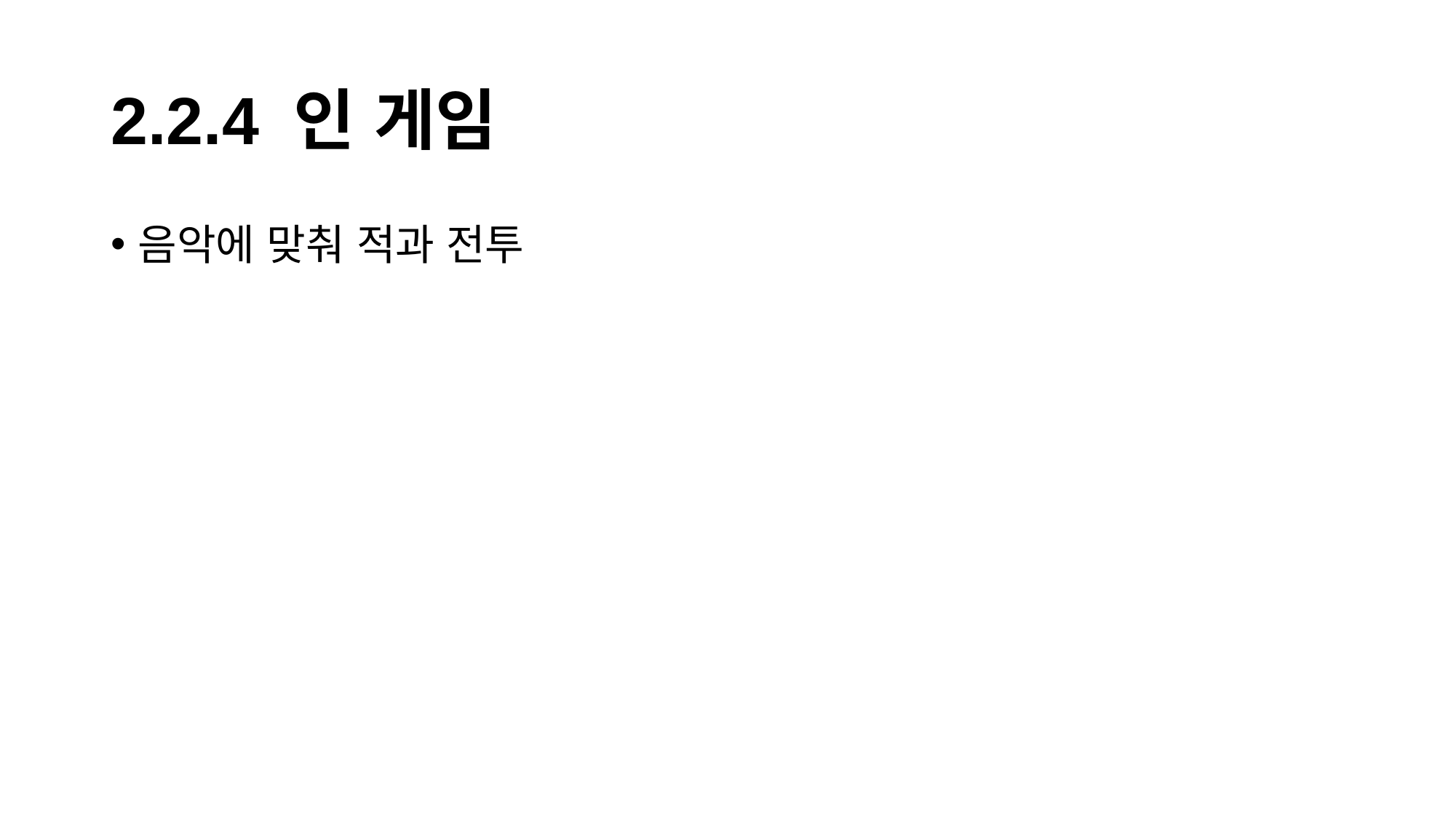

# 2.2.4 인 게임
음악에 맞춰 적과 전투